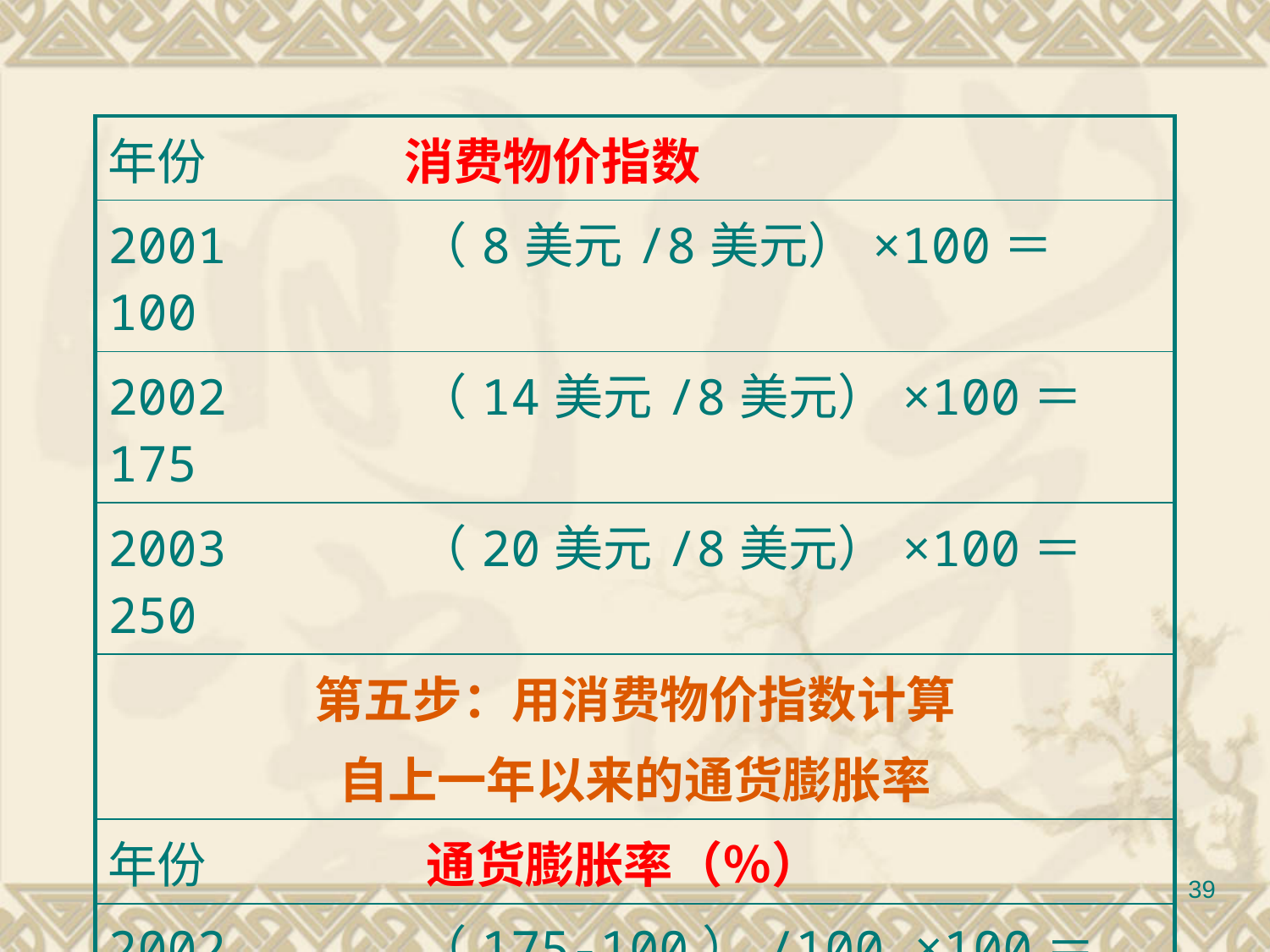

| 年份 消费物价指数 |
| --- |
| 2001 （8美元/8美元）×100＝ 100 |
| 2002 （14美元/8美元）×100＝ 175 |
| 2003 （20美元/8美元）×100＝ 250 |
| 第五步：用消费物价指数计算 自上一年以来的通货膨胀率 |
| 年份 通货膨胀率（％） |
| 2002 （175-100）/100 ×100＝75 |
| 2003 （250-175）/175 ×100＝43 |
39